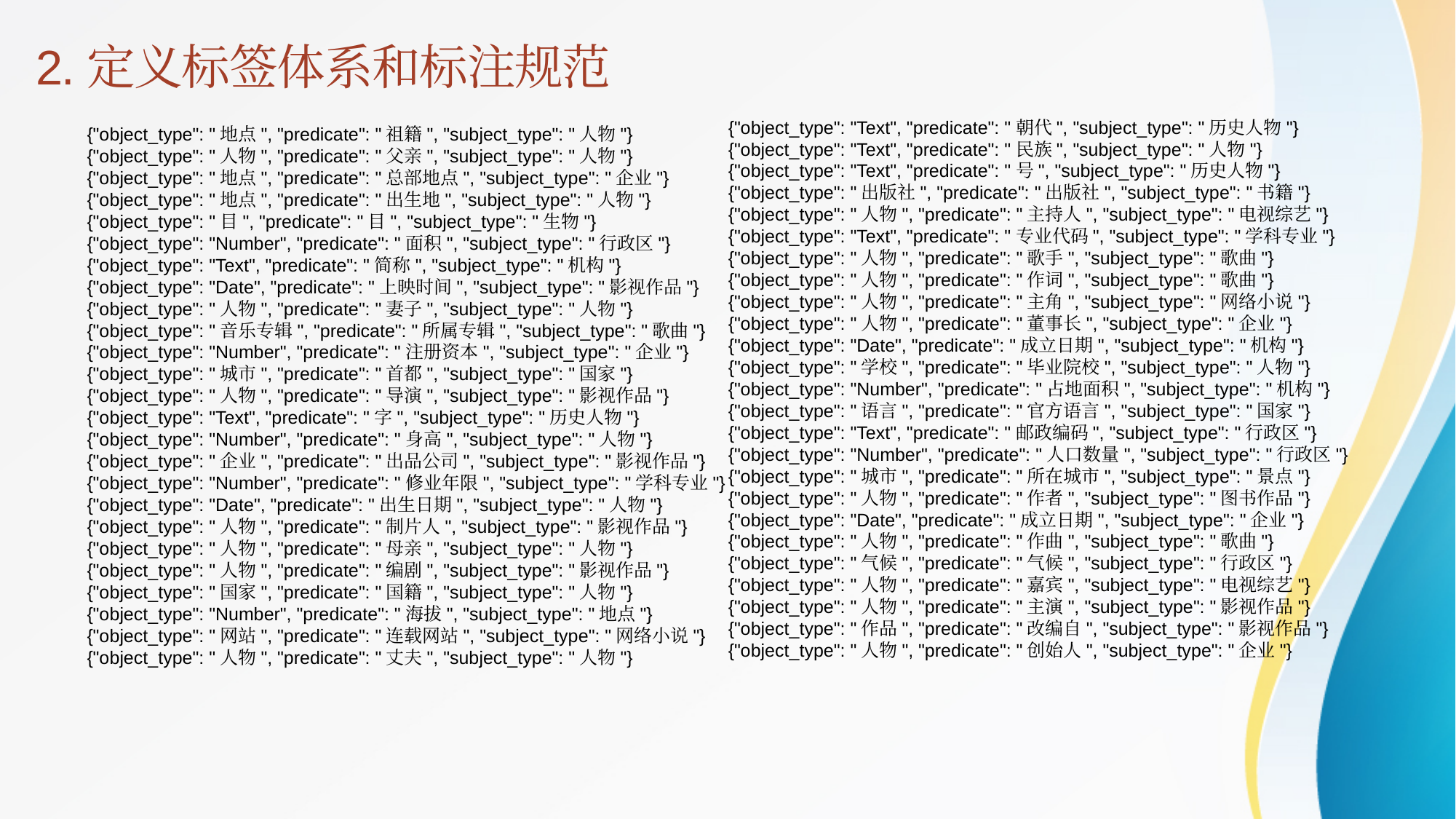

# 2.定义标签体系和标注规范
{"object_type": "Text", "predicate": "朝代", "subject_type": "历史人物"}
{"object_type": "Text", "predicate": "民族", "subject_type": "人物"}
{"object_type": "Text", "predicate": "号", "subject_type": "历史人物"}
{"object_type": "出版社", "predicate": "出版社", "subject_type": "书籍"}
{"object_type": "人物", "predicate": "主持人", "subject_type": "电视综艺"}
{"object_type": "Text", "predicate": "专业代码", "subject_type": "学科专业"}
{"object_type": "人物", "predicate": "歌手", "subject_type": "歌曲"}
{"object_type": "人物", "predicate": "作词", "subject_type": "歌曲"}
{"object_type": "人物", "predicate": "主角", "subject_type": "网络小说"}
{"object_type": "人物", "predicate": "董事长", "subject_type": "企业"}
{"object_type": "Date", "predicate": "成立日期", "subject_type": "机构"}
{"object_type": "学校", "predicate": "毕业院校", "subject_type": "人物"}
{"object_type": "Number", "predicate": "占地面积", "subject_type": "机构"}
{"object_type": "语言", "predicate": "官方语言", "subject_type": "国家"}
{"object_type": "Text", "predicate": "邮政编码", "subject_type": "行政区"}
{"object_type": "Number", "predicate": "人口数量", "subject_type": "行政区"}
{"object_type": "城市", "predicate": "所在城市", "subject_type": "景点"}
{"object_type": "人物", "predicate": "作者", "subject_type": "图书作品"}
{"object_type": "Date", "predicate": "成立日期", "subject_type": "企业"}
{"object_type": "人物", "predicate": "作曲", "subject_type": "歌曲"}
{"object_type": "气候", "predicate": "气候", "subject_type": "行政区"}
{"object_type": "人物", "predicate": "嘉宾", "subject_type": "电视综艺"}
{"object_type": "人物", "predicate": "主演", "subject_type": "影视作品"}
{"object_type": "作品", "predicate": "改编自", "subject_type": "影视作品"}
{"object_type": "人物", "predicate": "创始人", "subject_type": "企业"}
{"object_type": "地点", "predicate": "祖籍", "subject_type": "人物"}
{"object_type": "人物", "predicate": "父亲", "subject_type": "人物"}
{"object_type": "地点", "predicate": "总部地点", "subject_type": "企业"}
{"object_type": "地点", "predicate": "出生地", "subject_type": "人物"}
{"object_type": "目", "predicate": "目", "subject_type": "生物"}
{"object_type": "Number", "predicate": "面积", "subject_type": "行政区"}
{"object_type": "Text", "predicate": "简称", "subject_type": "机构"}
{"object_type": "Date", "predicate": "上映时间", "subject_type": "影视作品"}
{"object_type": "人物", "predicate": "妻子", "subject_type": "人物"}
{"object_type": "音乐专辑", "predicate": "所属专辑", "subject_type": "歌曲"}
{"object_type": "Number", "predicate": "注册资本", "subject_type": "企业"}
{"object_type": "城市", "predicate": "首都", "subject_type": "国家"}
{"object_type": "人物", "predicate": "导演", "subject_type": "影视作品"}
{"object_type": "Text", "predicate": "字", "subject_type": "历史人物"}
{"object_type": "Number", "predicate": "身高", "subject_type": "人物"}
{"object_type": "企业", "predicate": "出品公司", "subject_type": "影视作品"}
{"object_type": "Number", "predicate": "修业年限", "subject_type": "学科专业"}
{"object_type": "Date", "predicate": "出生日期", "subject_type": "人物"}
{"object_type": "人物", "predicate": "制片人", "subject_type": "影视作品"}
{"object_type": "人物", "predicate": "母亲", "subject_type": "人物"}
{"object_type": "人物", "predicate": "编剧", "subject_type": "影视作品"}
{"object_type": "国家", "predicate": "国籍", "subject_type": "人物"}
{"object_type": "Number", "predicate": "海拔", "subject_type": "地点"}
{"object_type": "网站", "predicate": "连载网站", "subject_type": "网络小说"}
{"object_type": "人物", "predicate": "丈夫", "subject_type": "人物"}